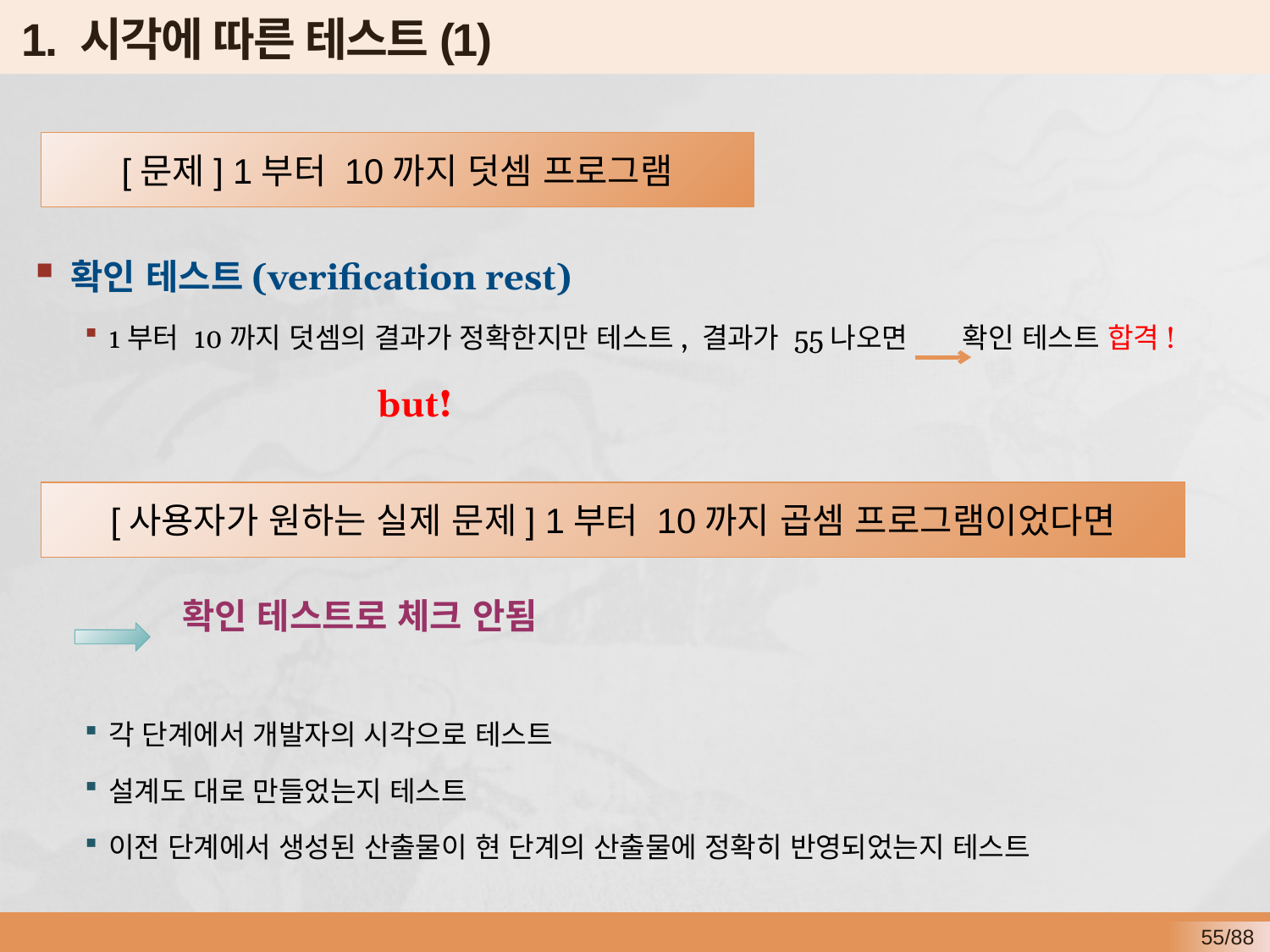

# 1. 시각에 따른 테스트(1)

확인 테스트(verification rest)
1부터 10까지 덧셈의 결과가 정확한지만 테스트, 결과가 55나오면       확인 테스트 합격!
                                 but!

              확인 테스트로 체크 안됨

각 단계에서 개발자의 시각으로 테스트
설계도 대로 만들었는지 테스트
이전 단계에서 생성된 산출물이 현 단계의 산출물에 정확히 반영되었는지 테스트
[문제] 1부터 10까지 덧셈 프로그램
[사용자가 원하는 실제 문제] 1부터 10까지 곱셈 프로그램이었다면